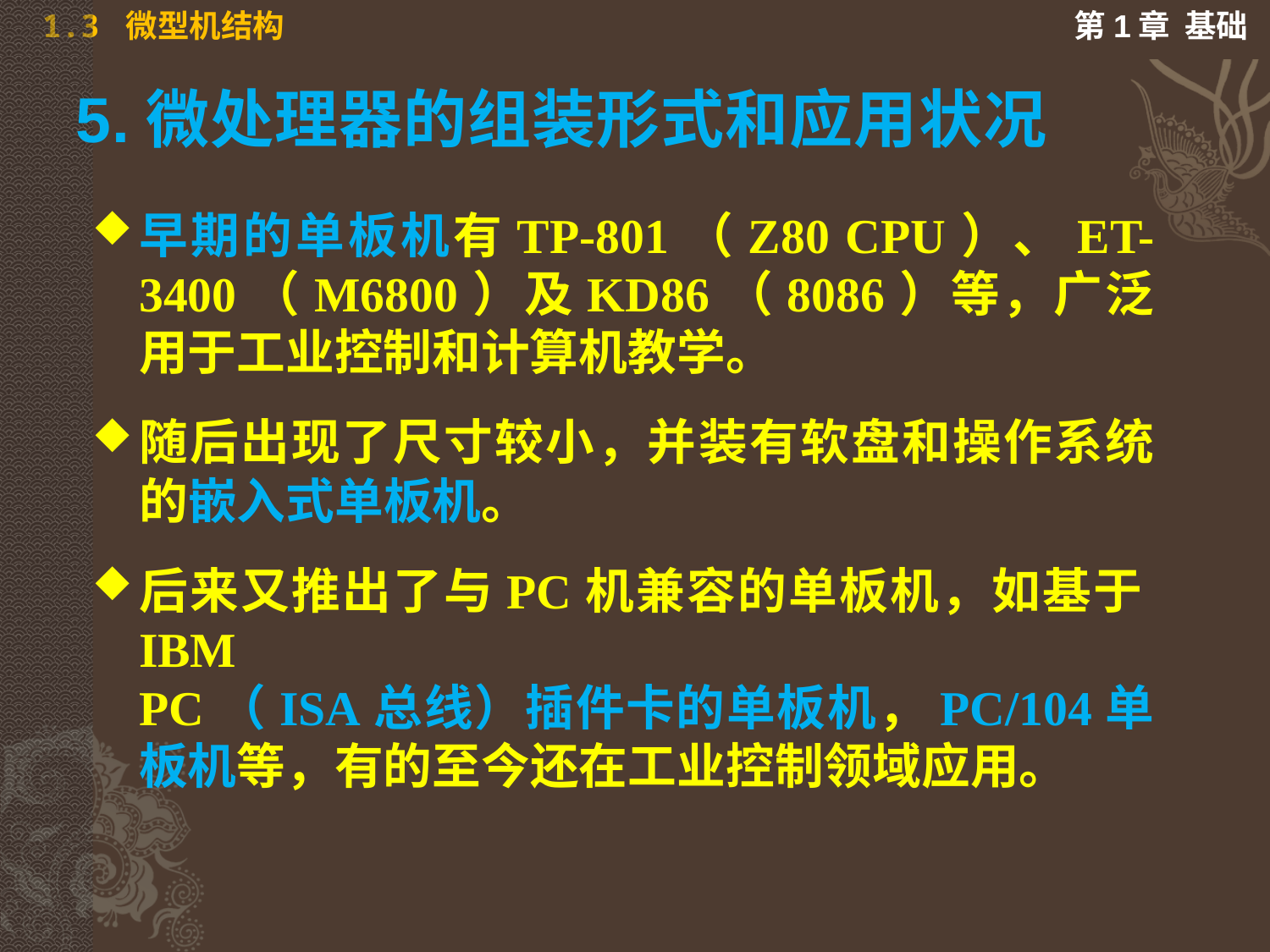

# 5.微处理器的组装形式和应用状况
早期的单板机有TP-801（Z80 CPU）、ET-3400（M6800）及KD86（8086）等，广泛用于工业控制和计算机教学。
随后出现了尺寸较小，并装有软盘和操作系统的嵌入式单板机。
后来又推出了与PC机兼容的单板机，如基于IBM PC（ISA总线）插件卡的单板机，PC/104单板机等，有的至今还在工业控制领域应用。